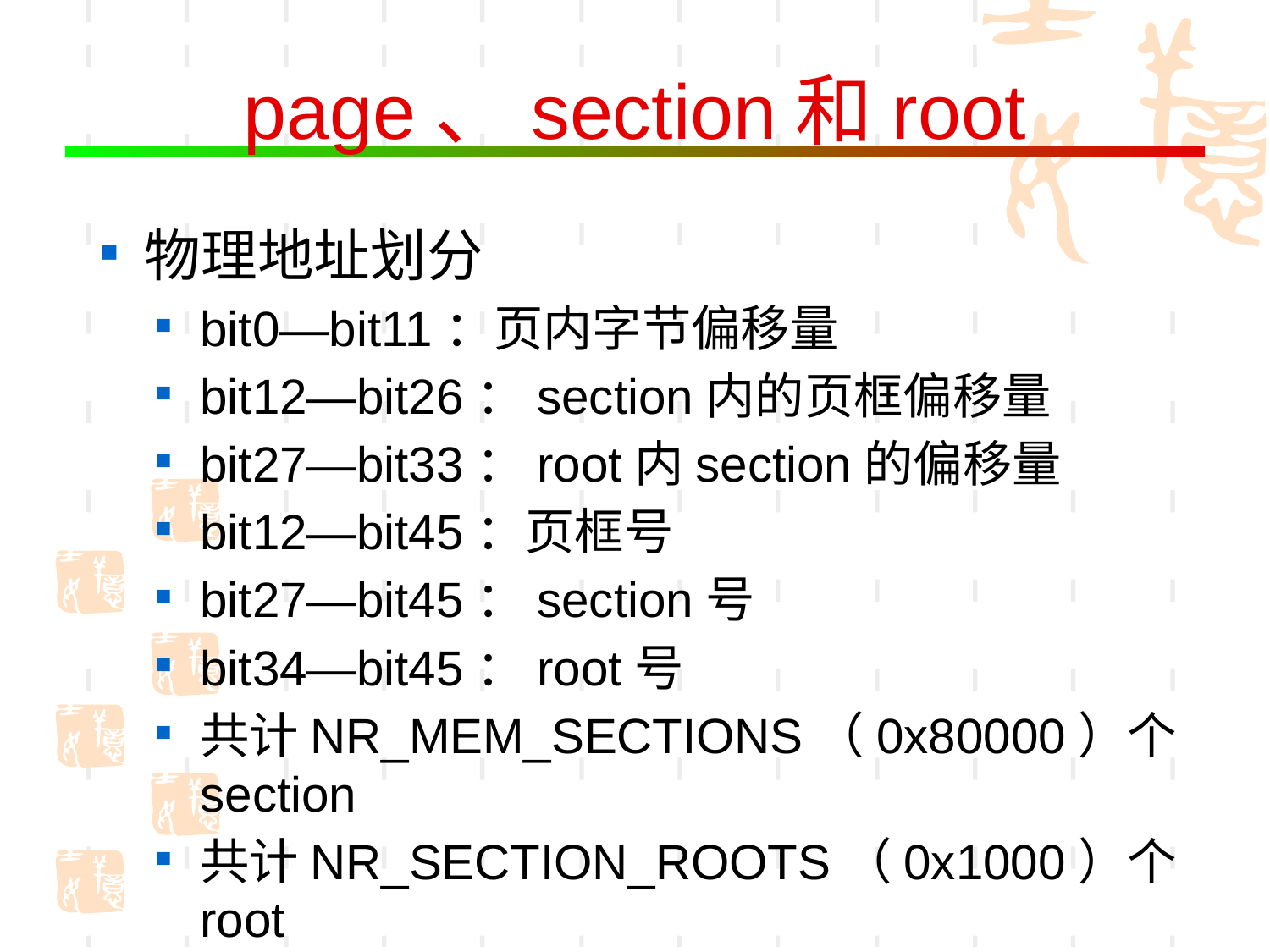

# page、section和root
物理地址划分
bit0—bit11：页内字节偏移量
bit12—bit26：section内的页框偏移量
bit27—bit33：root内section的偏移量
bit12—bit45：页框号
bit27—bit45：section号
bit34—bit45：root号
共计NR_MEM_SECTIONS（0x80000）个section
共计NR_SECTION_ROOTS（0x1000）个root